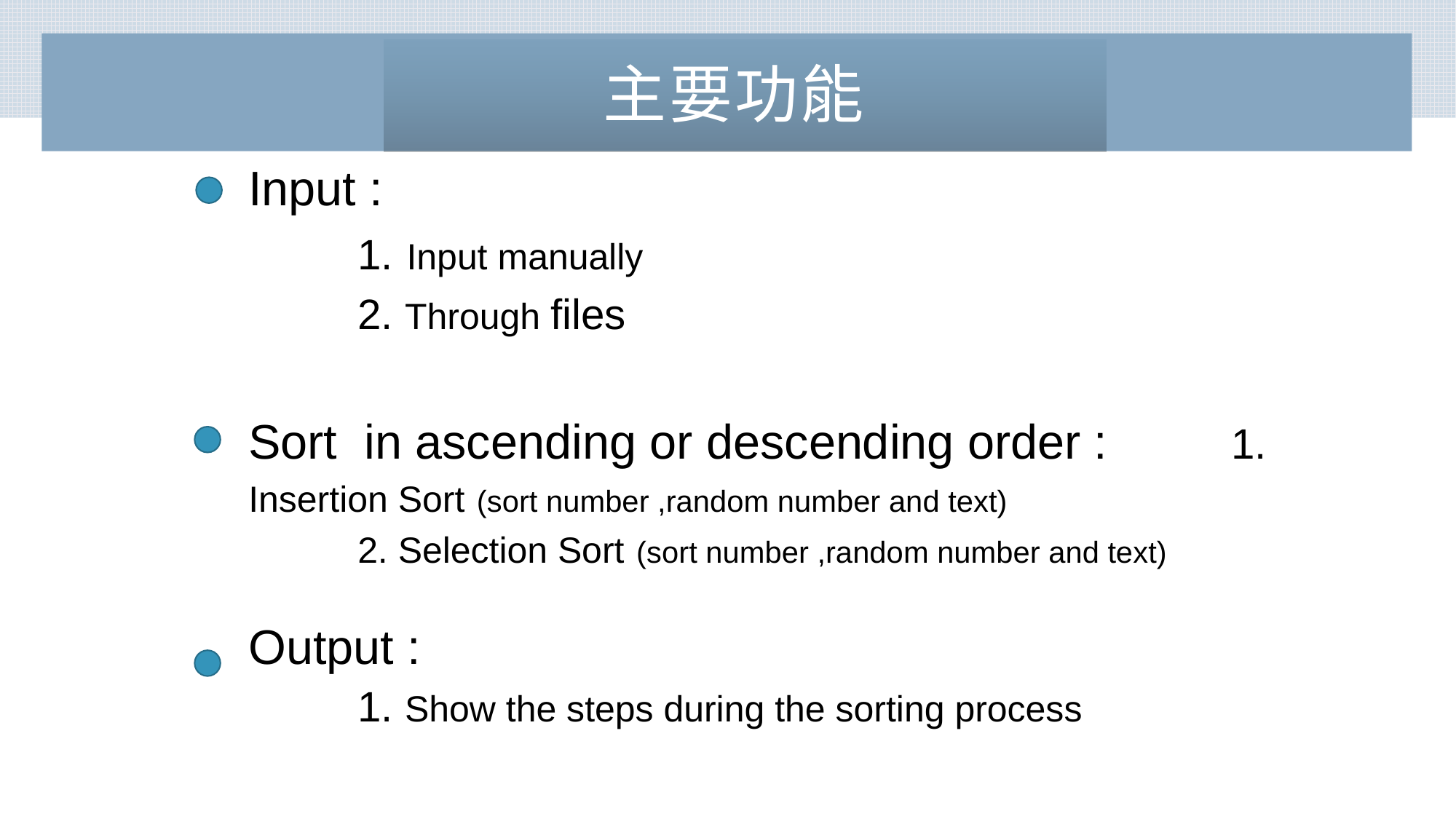

# 主要功能

Input :
	1. Input manually
	2. Through files

Sort  in ascending or descending order : 		1. Insertion Sort (sort number ,random number and text)
	2. Selection Sort (sort number ,random number and text)

Output :
	1. Show the steps during the sorting process